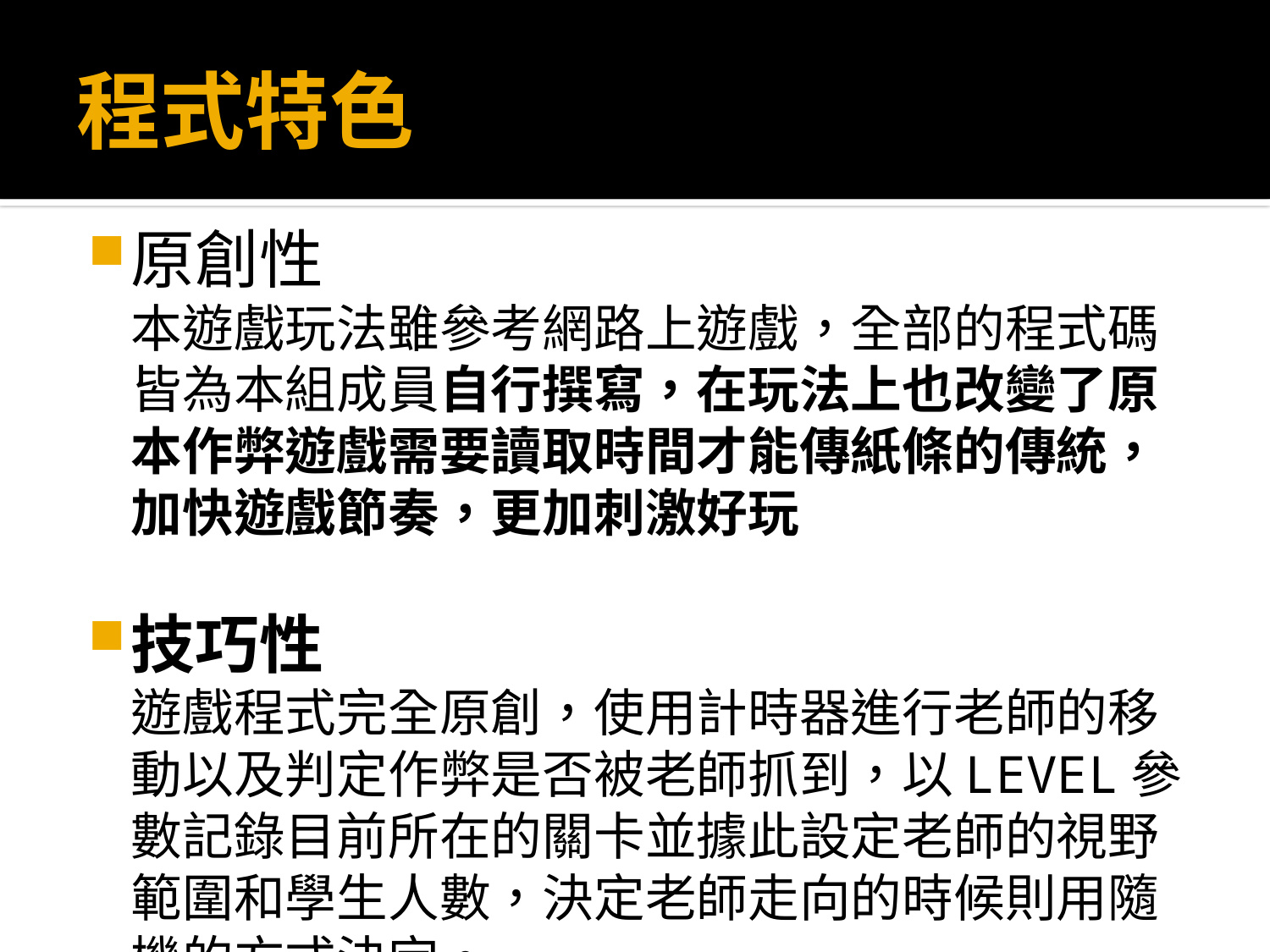

# 程式特色
原創性
本遊戲玩法雖參考網路上遊戲，全部的程式碼皆為本組成員自行撰寫，在玩法上也改變了原本作弊遊戲需要讀取時間才能傳紙條的傳統，加快遊戲節奏，更加刺激好玩
技巧性
遊戲程式完全原創，使用計時器進行老師的移動以及判定作弊是否被老師抓到，以LEVEL參數記錄目前所在的關卡並據此設定老師的視野範圍和學生人數，決定老師走向的時候則用隨機的方式決定。